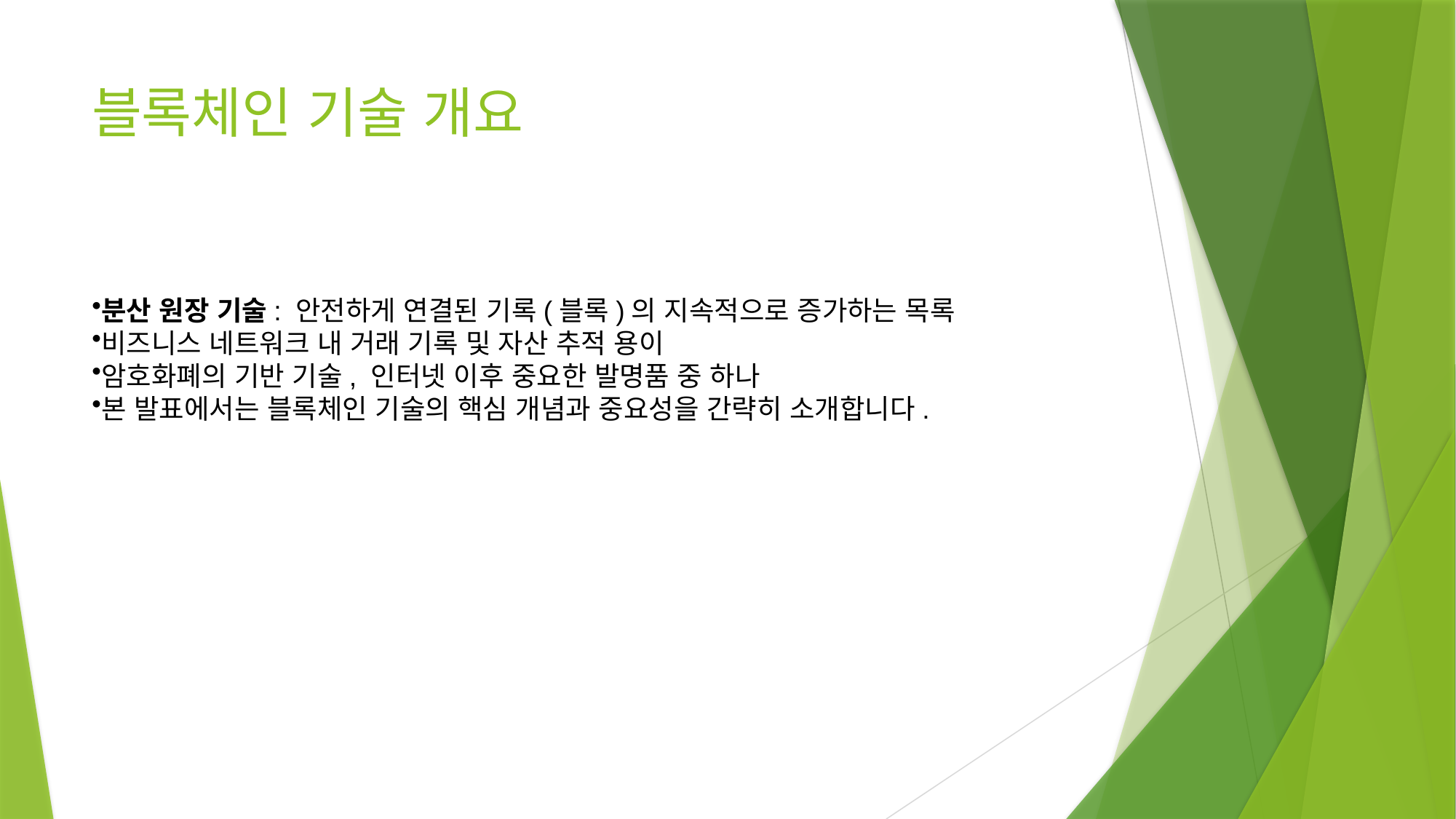

# 블록체인 기술 개요

분산 원장 기술: 안전하게 연결된 기록(블록)의 지속적으로 증가하는 목록
비즈니스 네트워크 내 거래 기록 및 자산 추적 용이
암호화폐의 기반 기술, 인터넷 이후 중요한 발명품 중 하나
본 발표에서는 블록체인 기술의 핵심 개념과 중요성을 간략히 소개합니다.